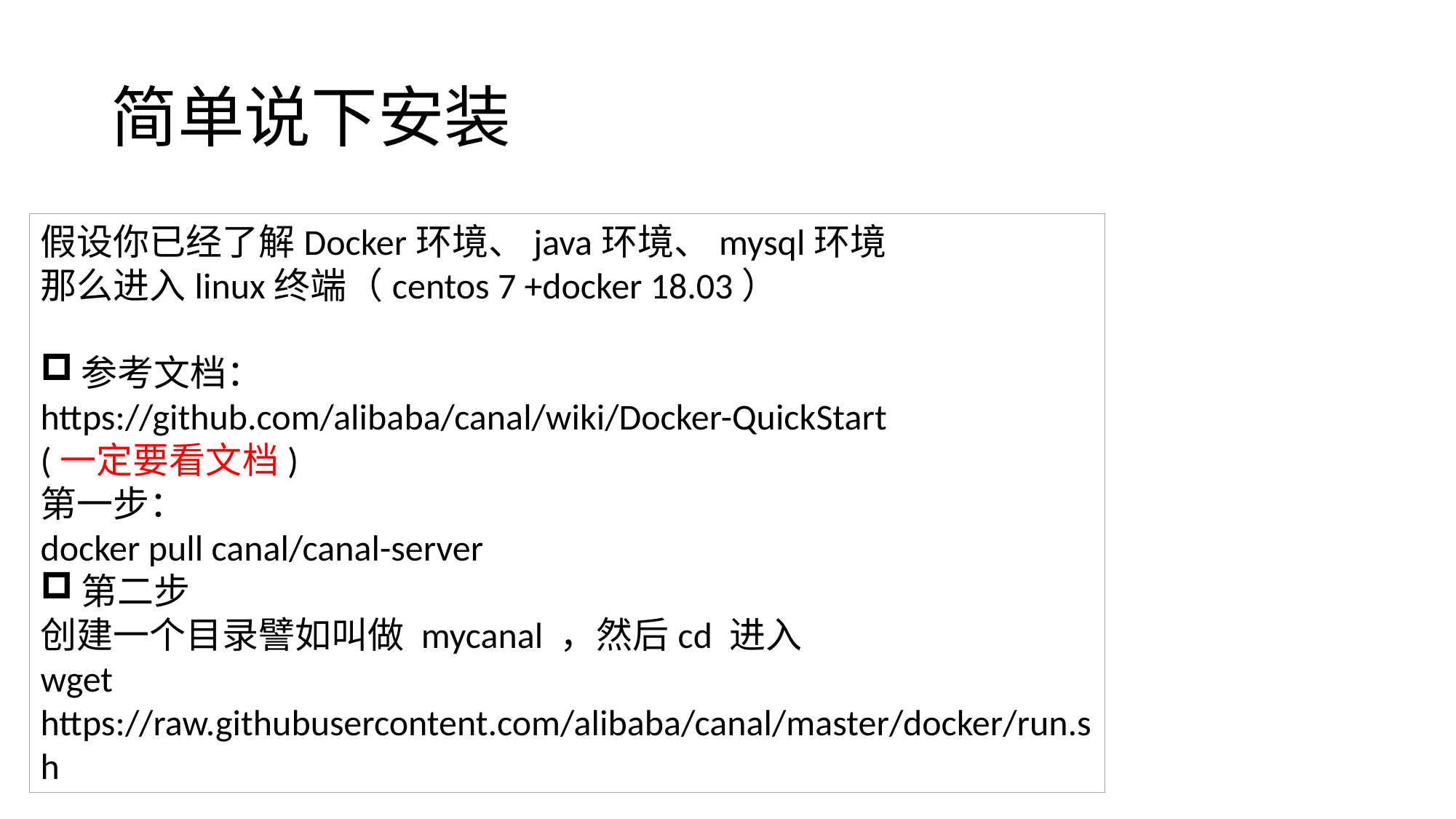

# 简单说下安装
假设你已经了解Docker环境、java环境、mysql环境
那么进入linux终端（centos 7 +docker 18.03）

参考文档：
https://github.com/alibaba/canal/wiki/Docker-QuickStart
(一定要看文档)
第一步：
docker pull canal/canal-server
第二步
创建一个目录譬如叫做 mycanal ，然后cd 进入
wget https://raw.githubusercontent.com/alibaba/canal/master/docker/run.sh